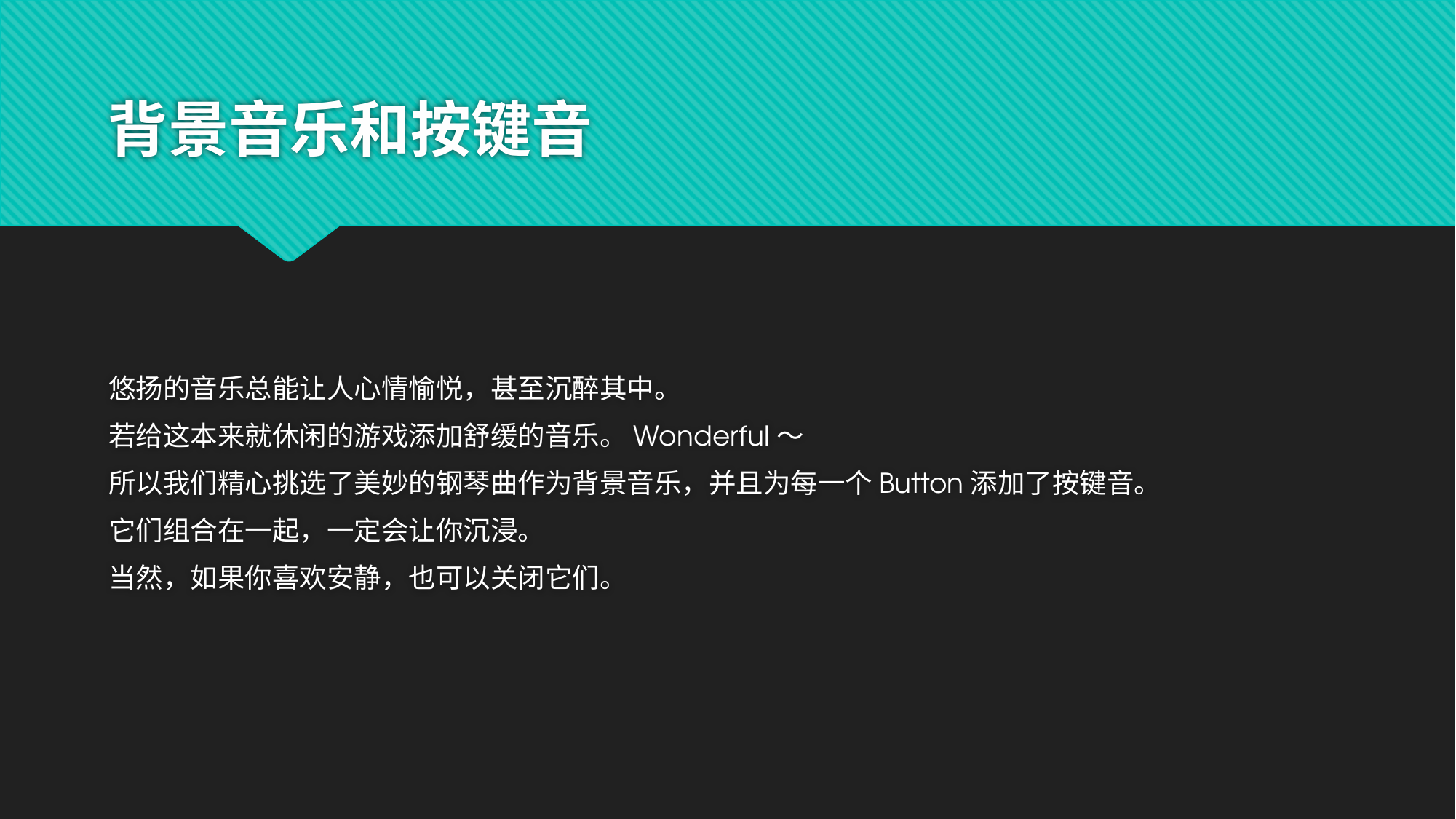

# 背景音乐和按键音
悠扬的音乐总能让人心情愉悦，甚至沉醉其中。
若给这本来就休闲的游戏添加舒缓的音乐。Wonderful～
所以我们精心挑选了美妙的钢琴曲作为背景音乐，并且为每一个Button添加了按键音。
它们组合在一起，一定会让你沉浸。
当然，如果你喜欢安静，也可以关闭它们。